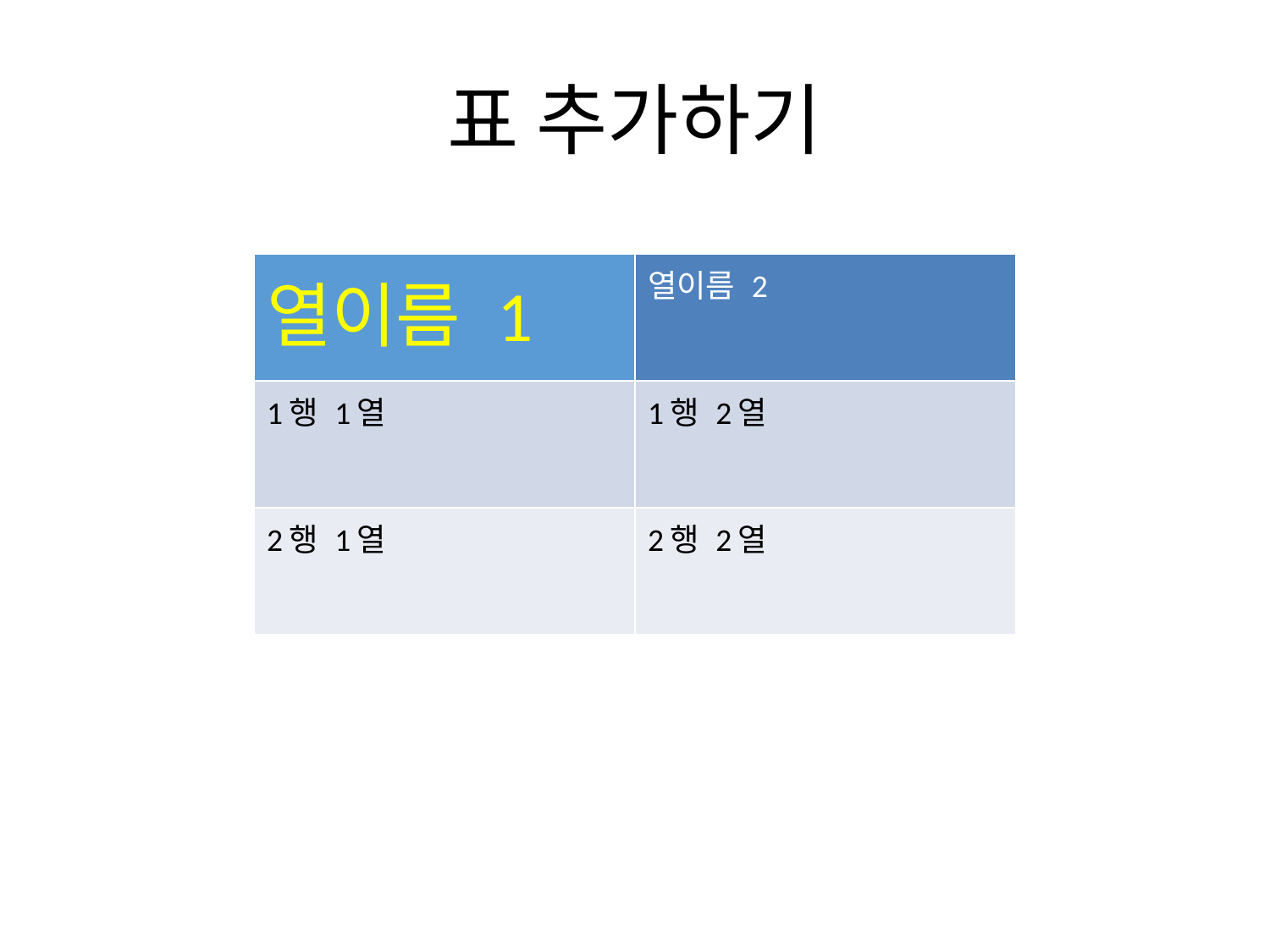

# 표 추가하기
| 열이름 1 | 열이름 2 |
| --- | --- |
| 1행 1열 | 1행 2열 |
| 2행 1열 | 2행 2열 |